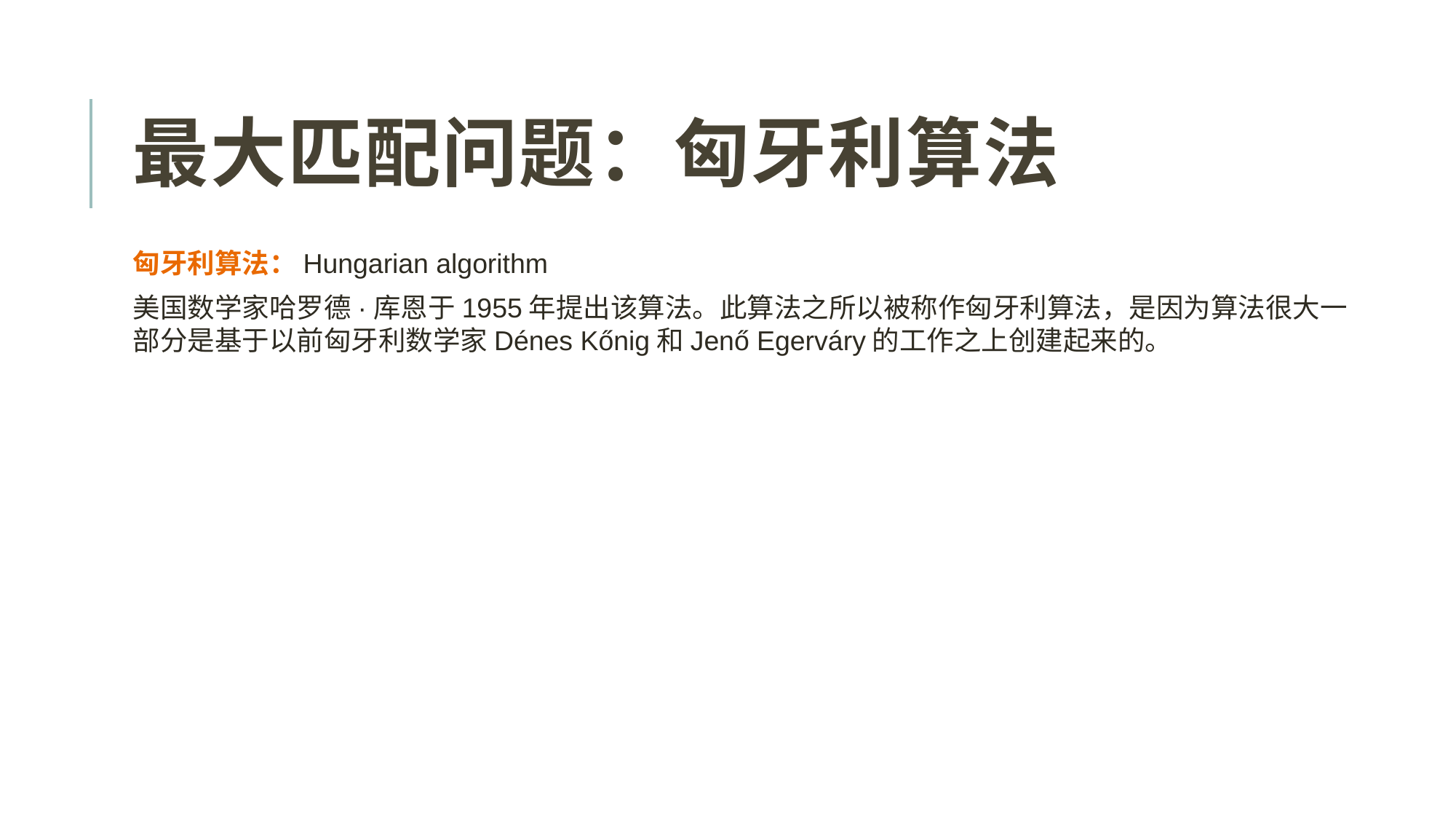

# 最大匹配问题：匈牙利算法
匈牙利算法：Hungarian algorithm
美国数学家哈罗德·库恩于1955年提出该算法。此算法之所以被称作匈牙利算法，是因为算法很大一部分是基于以前匈牙利数学家Dénes Kőnig和Jenő Egerváry的工作之上创建起来的。